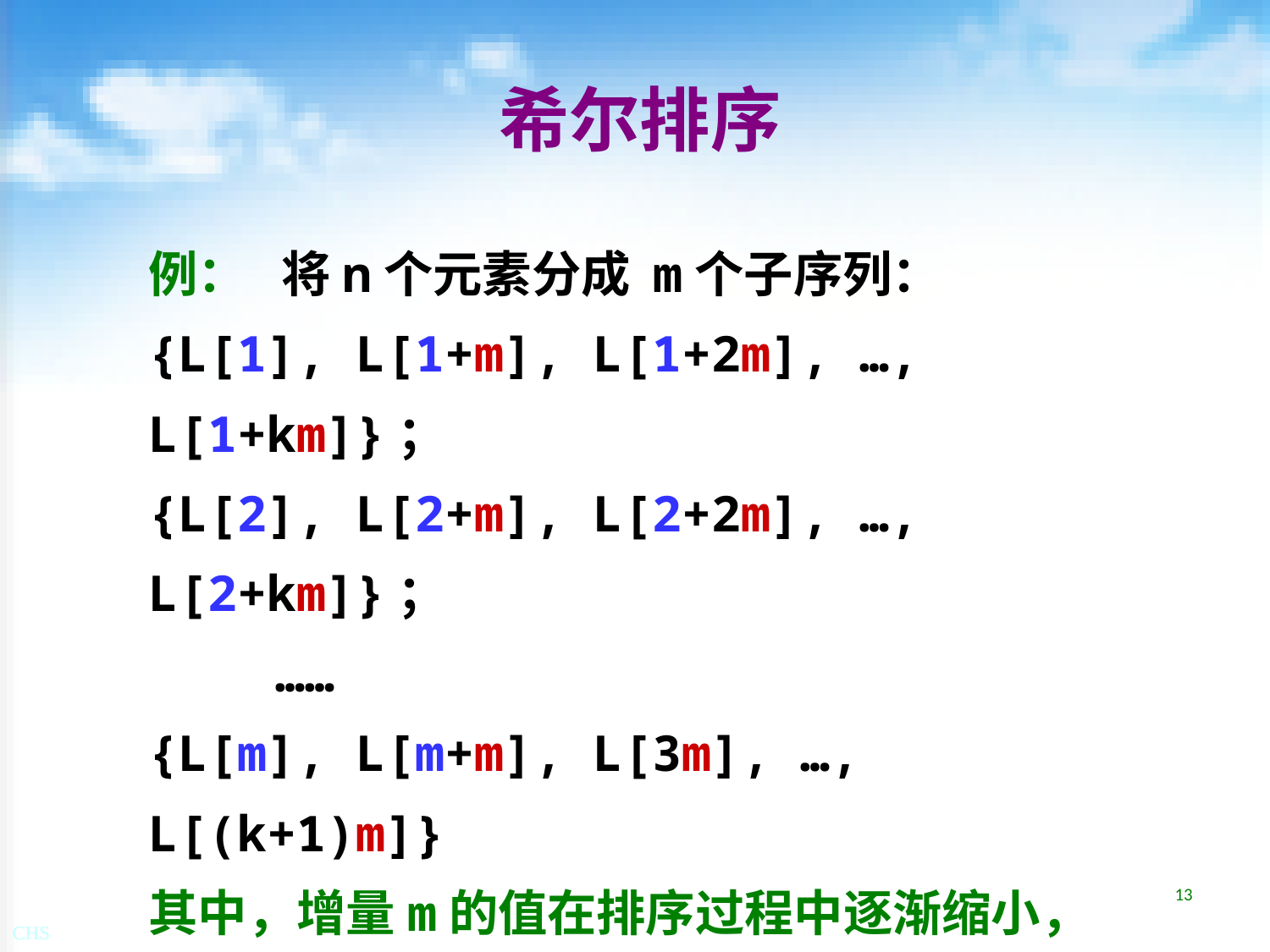

# 希尔排序
例：   将n个元素分成 m个子序列：
{L[1], L[1+m], L[1+2m], …, L[1+km]}；
{L[2], L[2+m], L[2+2m], …, L[2+km]}；
	……
{L[m], L[m+m], L[3m], …, L[(k+1)m]}
其中，增量m的值在排序过程中逐渐缩小，直至最后一趟排序减至1。
13